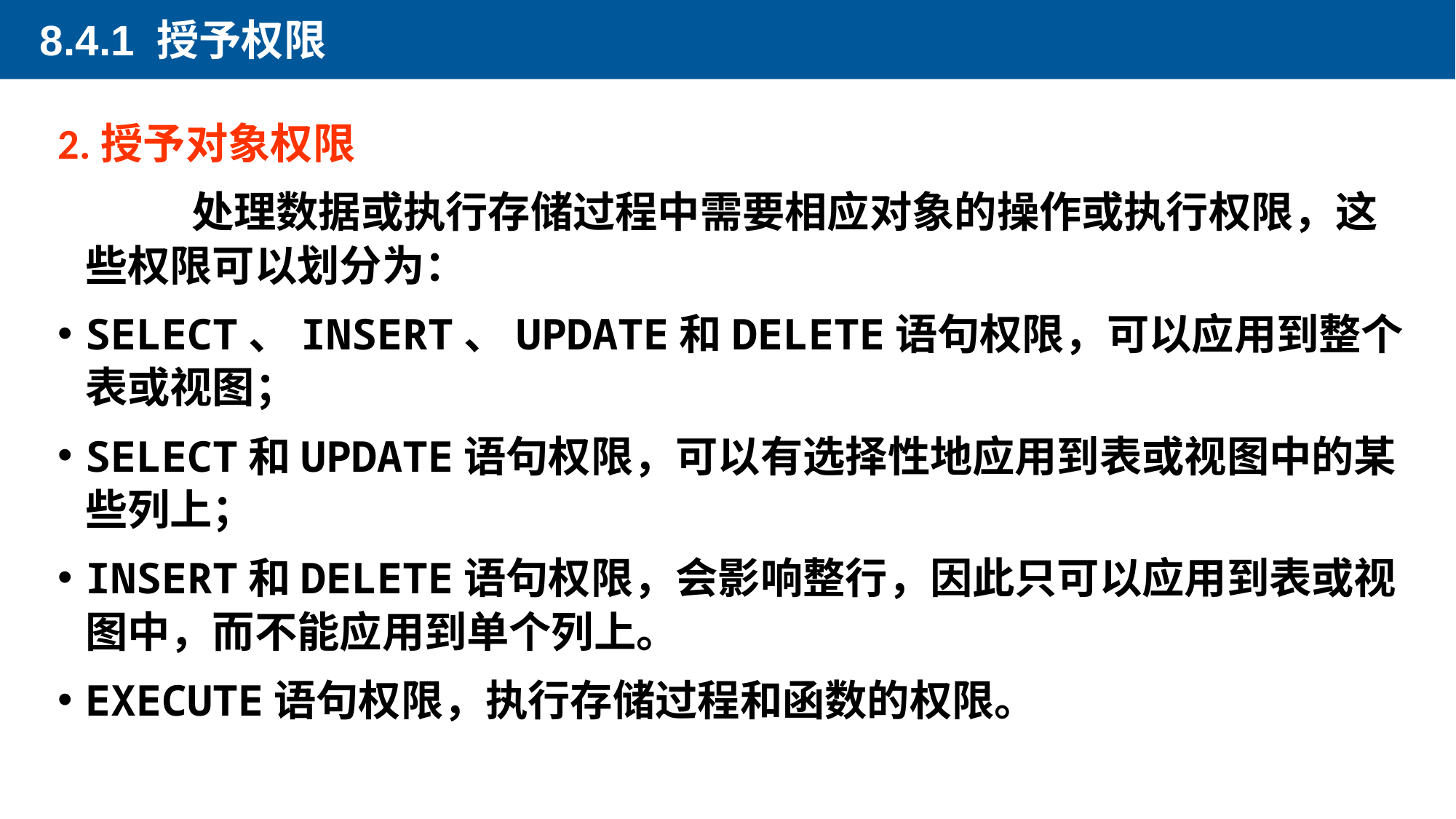

8.4.1 授予权限
2.授予对象权限
    　　处理数据或执行存储过程中需要相应对象的操作或执行权限，这些权限可以划分为：
SELECT、INSERT、UPDATE和DELETE语句权限，可以应用到整个表或视图；
SELECT和UPDATE语句权限，可以有选择性地应用到表或视图中的某些列上；
INSERT和DELETE语句权限，会影响整行，因此只可以应用到表或视图中，而不能应用到单个列上。
EXECUTE语句权限，执行存储过程和函数的权限。